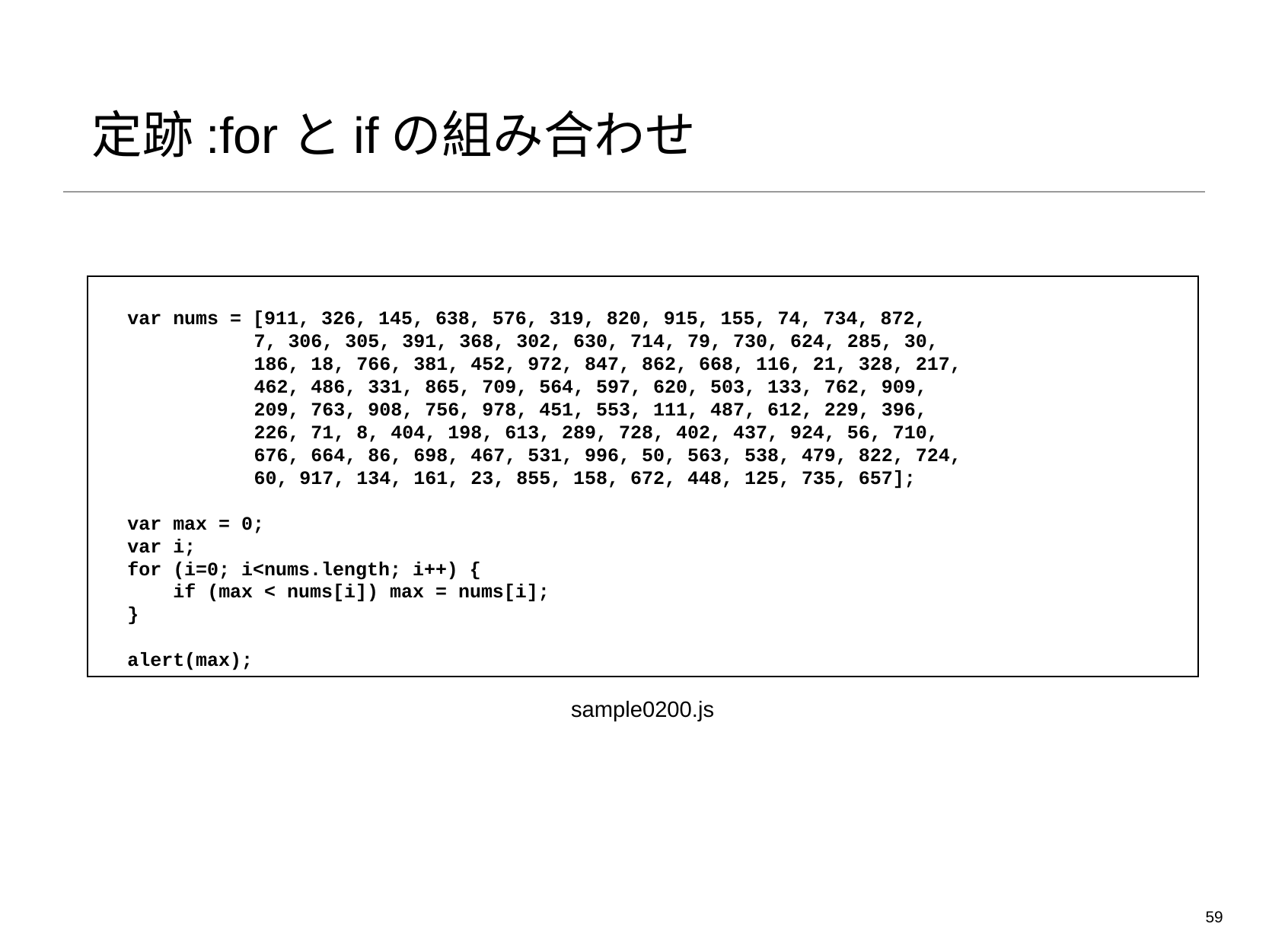

# 定跡:forとifの組み合わせ

var nums = [911, 326, 145, 638, 576, 319, 820, 915, 155, 74, 734, 872,
	    7, 306, 305, 391, 368, 302, 630, 714, 79, 730, 624, 285, 30,
	    186, 18, 766, 381, 452, 972, 847, 862, 668, 116, 21, 328, 217,
	    462, 486, 331, 865, 709, 564, 597, 620, 503, 133, 762, 909,
	    209, 763, 908, 756, 978, 451, 553, 111, 487, 612, 229, 396,
	    226, 71, 8, 404, 198, 613, 289, 728, 402, 437, 924, 56, 710,
	    676, 664, 86, 698, 467, 531, 996, 50, 563, 538, 479, 822, 724,
	    60, 917, 134, 161, 23, 855, 158, 672, 448, 125, 735, 657];

var max = 0;
var i;
for (i=0; i<nums.length; i++) {
    if (max < nums[i]) max = nums[i];
}

alert(max);
sample0200.js
59